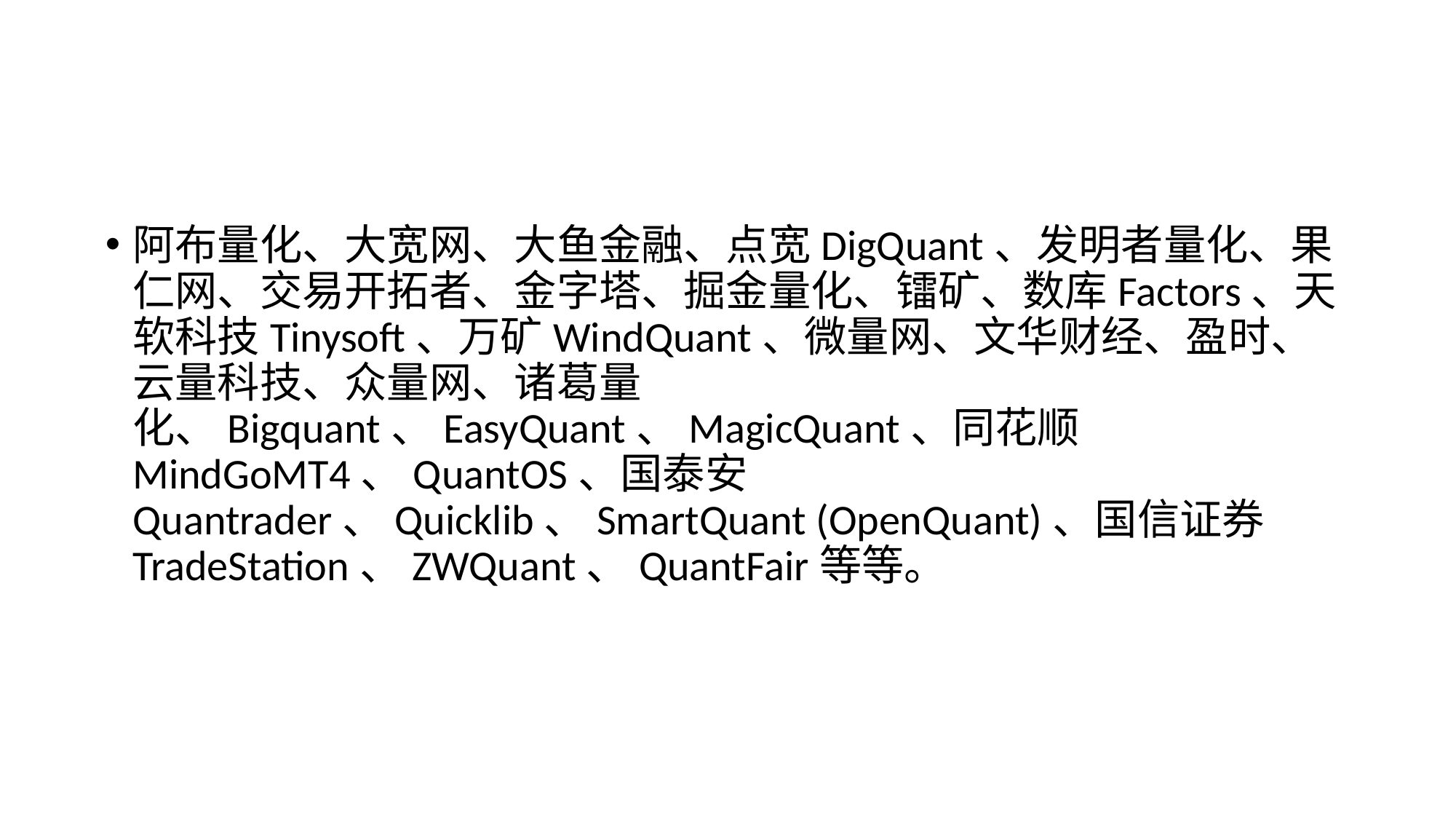

#
阿布量化、大宽网、大鱼金融、点宽DigQuant、发明者量化、果仁网、交易开拓者、金字塔、掘金量化、镭矿、数库Factors、天软科技Tinysoft、万矿WindQuant、微量网、文华财经、盈时、云量科技、众量网、诸葛量化、Bigquant、EasyQuant、MagicQuant、同花顺MindGoMT4、QuantOS、国泰安Quantrader、Quicklib、SmartQuant (OpenQuant)、国信证券TradeStation、ZWQuant、QuantFair等等。